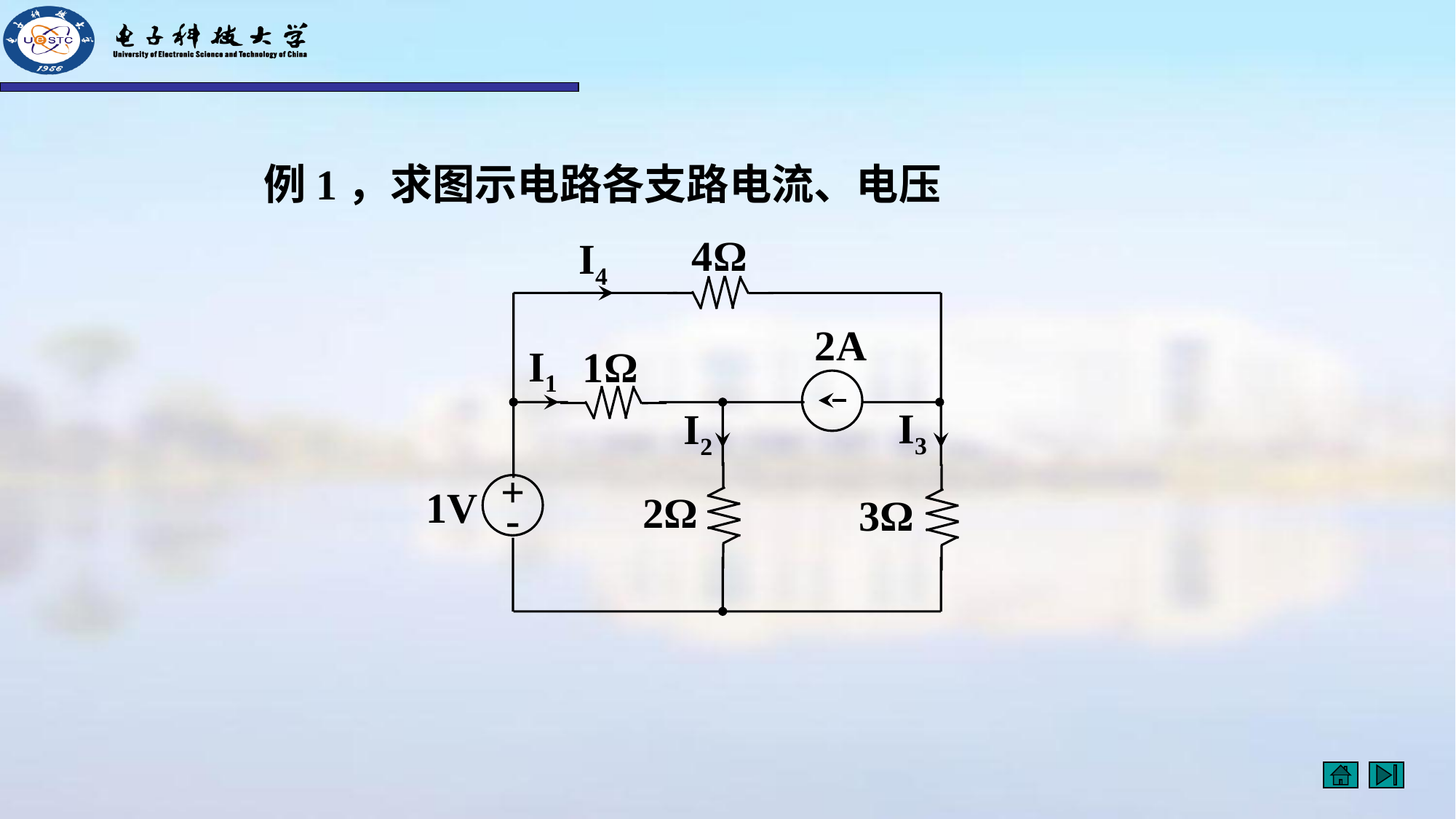

例1，求图示电路各支路电流、电压
4Ω
I4

2A
I1
1Ω

I3
I2

+

-
1V
2Ω
3Ω